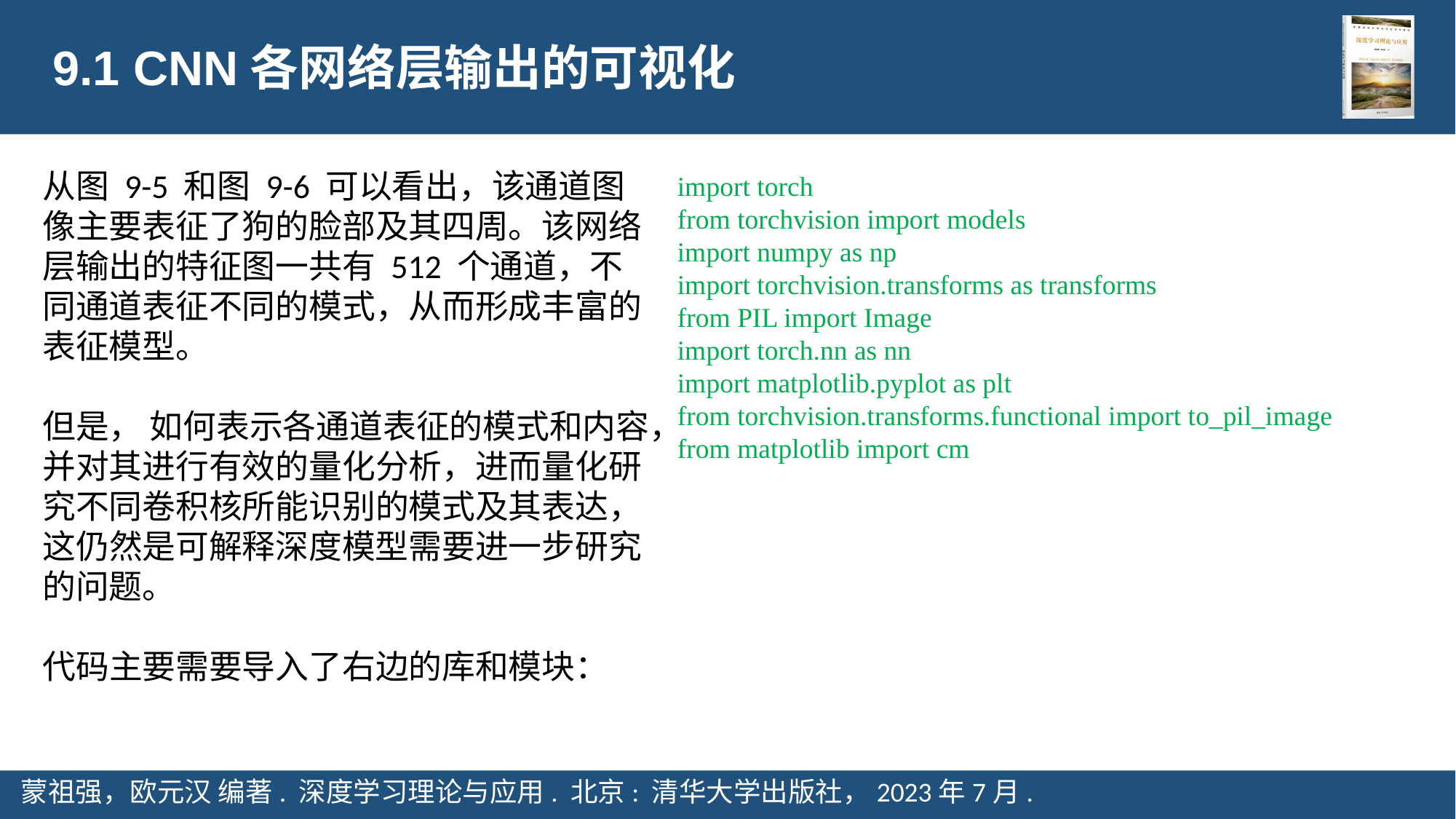

9.1 CNN各网络层输出的可视化
从图 9-5 和图 9-6 可以看出，该通道图像主要表征了狗的脸部及其四周。该网络层输出的特征图一共有 512 个通道，不同通道表征不同的模式，从而形成丰富的表征模型。

但是， 如何表示各通道表征的模式和内容，并对其进行有效的量化分析，进而量化研究不同卷积核所能识别的模式及其表达，这仍然是可解释深度模型需要进一步研究的问题。

代码主要需要导入了右边的库和模块：
import torch
from torchvision import models
import numpy as np
import torchvision.transforms as transforms
from PIL import Image
import torch.nn as nn
import matplotlib.pyplot as plt
from torchvision.transforms.functional import to_pil_image
from matplotlib import cm